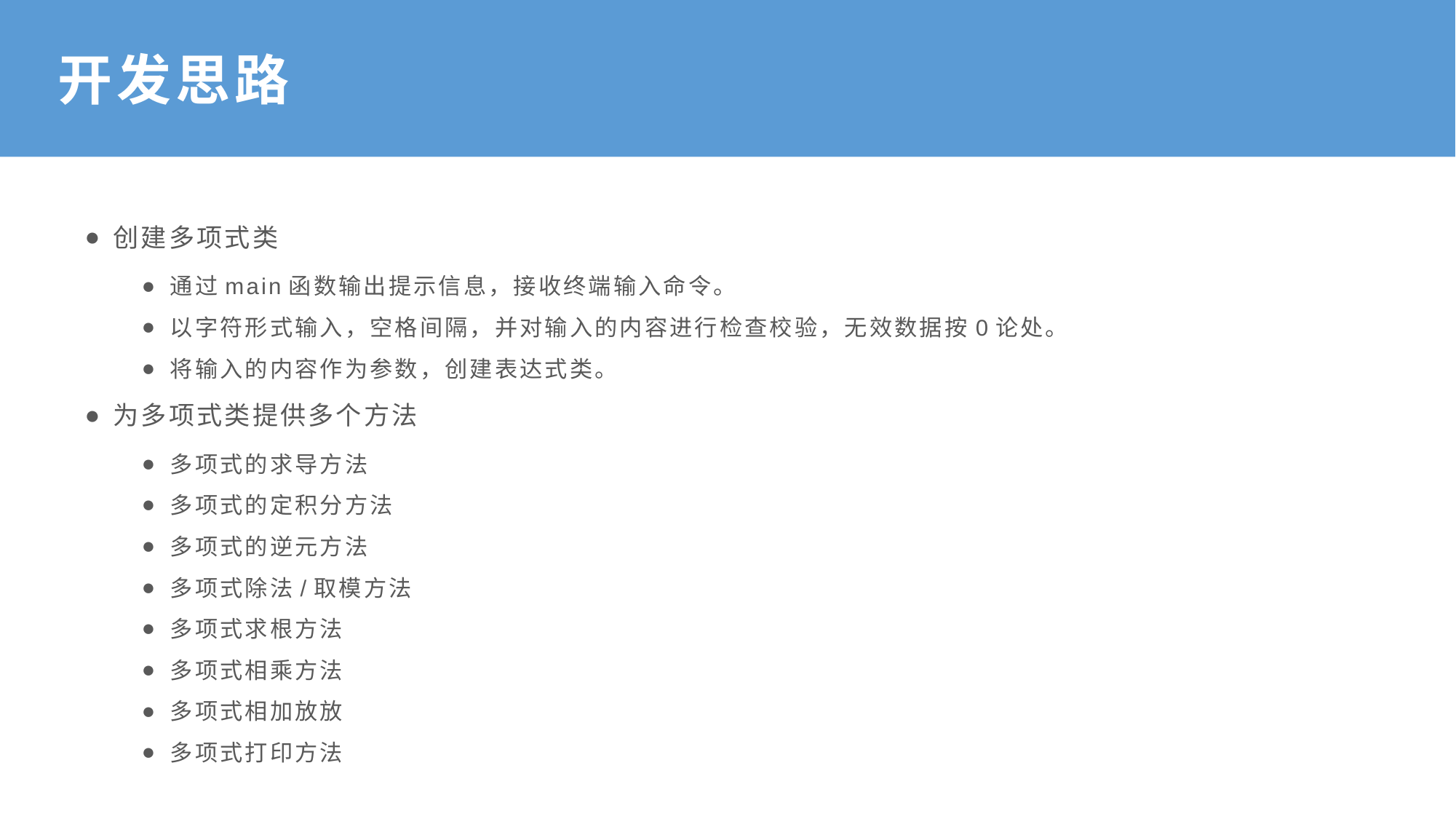

# 开发思路
创建多项式类
通过main函数输出提示信息，接收终端输入命令。
以字符形式输入，空格间隔，并对输入的内容进行检查校验，无效数据按0论处。
将输入的内容作为参数，创建表达式类。
为多项式类提供多个方法
多项式的求导方法
多项式的定积分方法
多项式的逆元方法
多项式除法/取模方法
多项式求根方法
多项式相乘方法
多项式相加放放
多项式打印方法